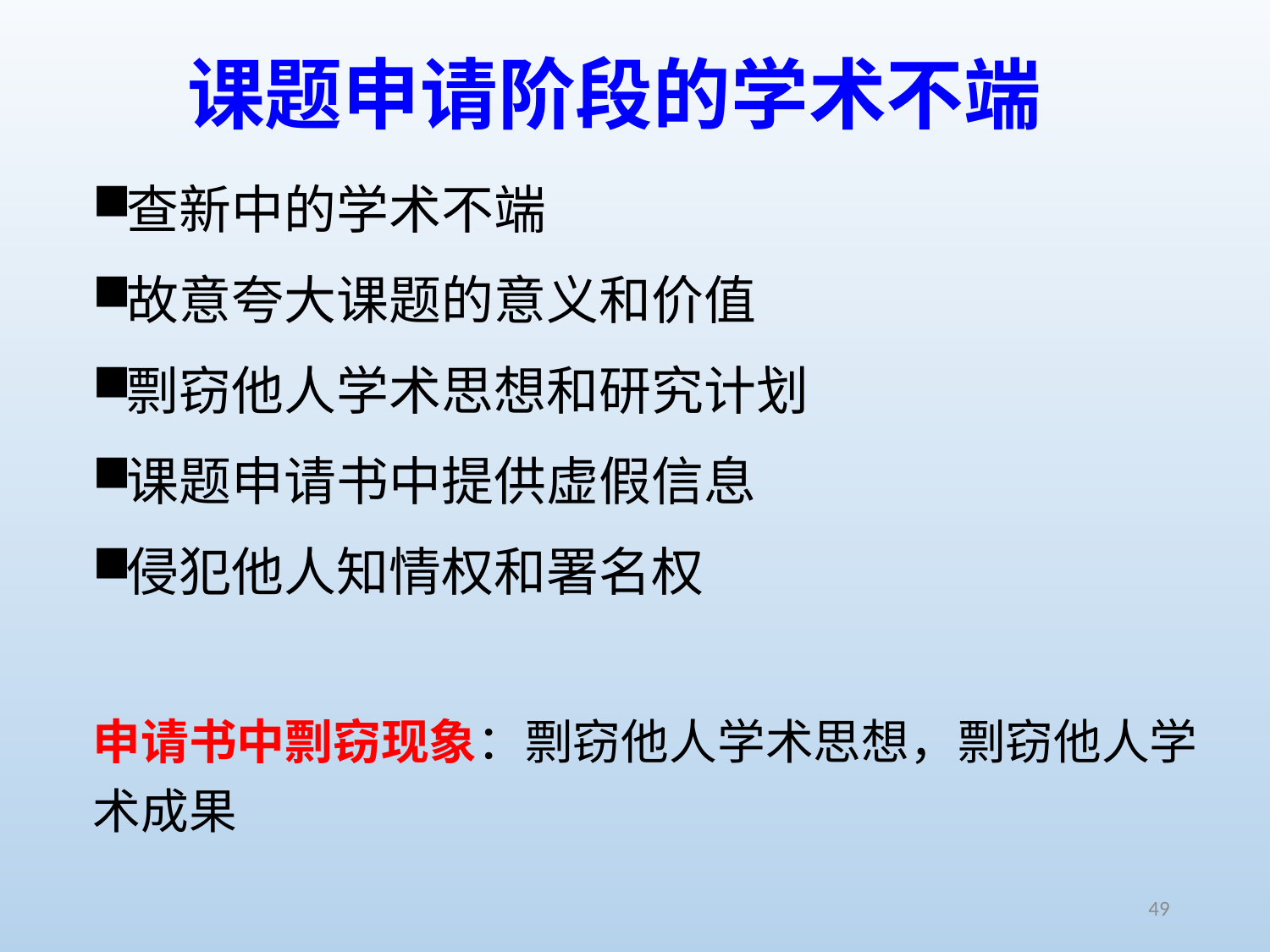

# 课题申请阶段的学术不端
查新中的学术不端
故意夸大课题的意义和价值
剽窃他人学术思想和研究计划
课题申请书中提供虚假信息
侵犯他人知情权和署名权

申请书中剽窃现象：剽窃他人学术思想，剽窃他人学术成果
49